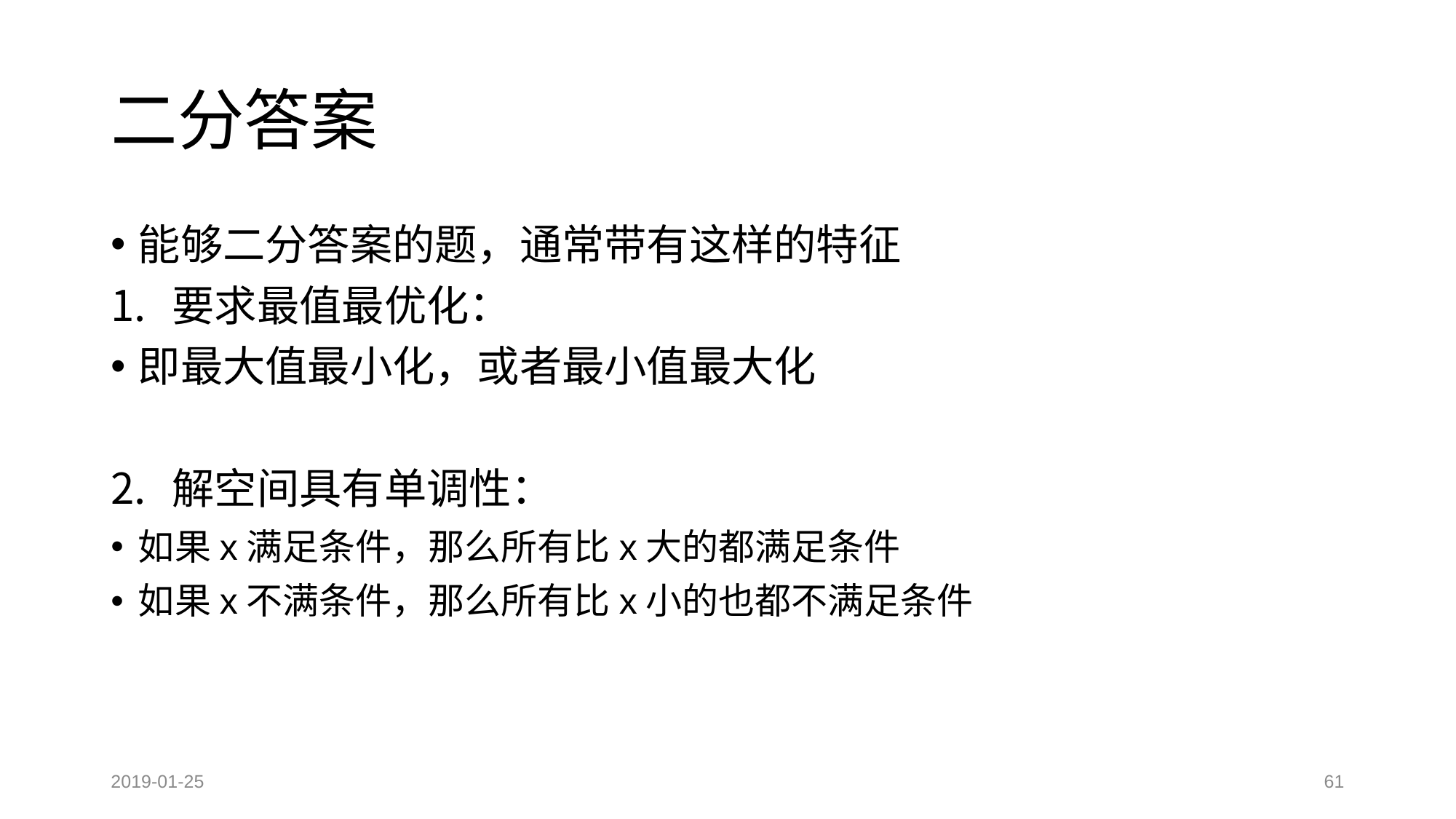

# 二分答案
能够二分答案的题，通常带有这样的特征
要求最值最优化：
即最大值最小化，或者最小值最大化

解空间具有单调性：
如果x满足条件，那么所有比x大的都满足条件
如果x不满条件，那么所有比x小的也都不满足条件
2019-01-25
61